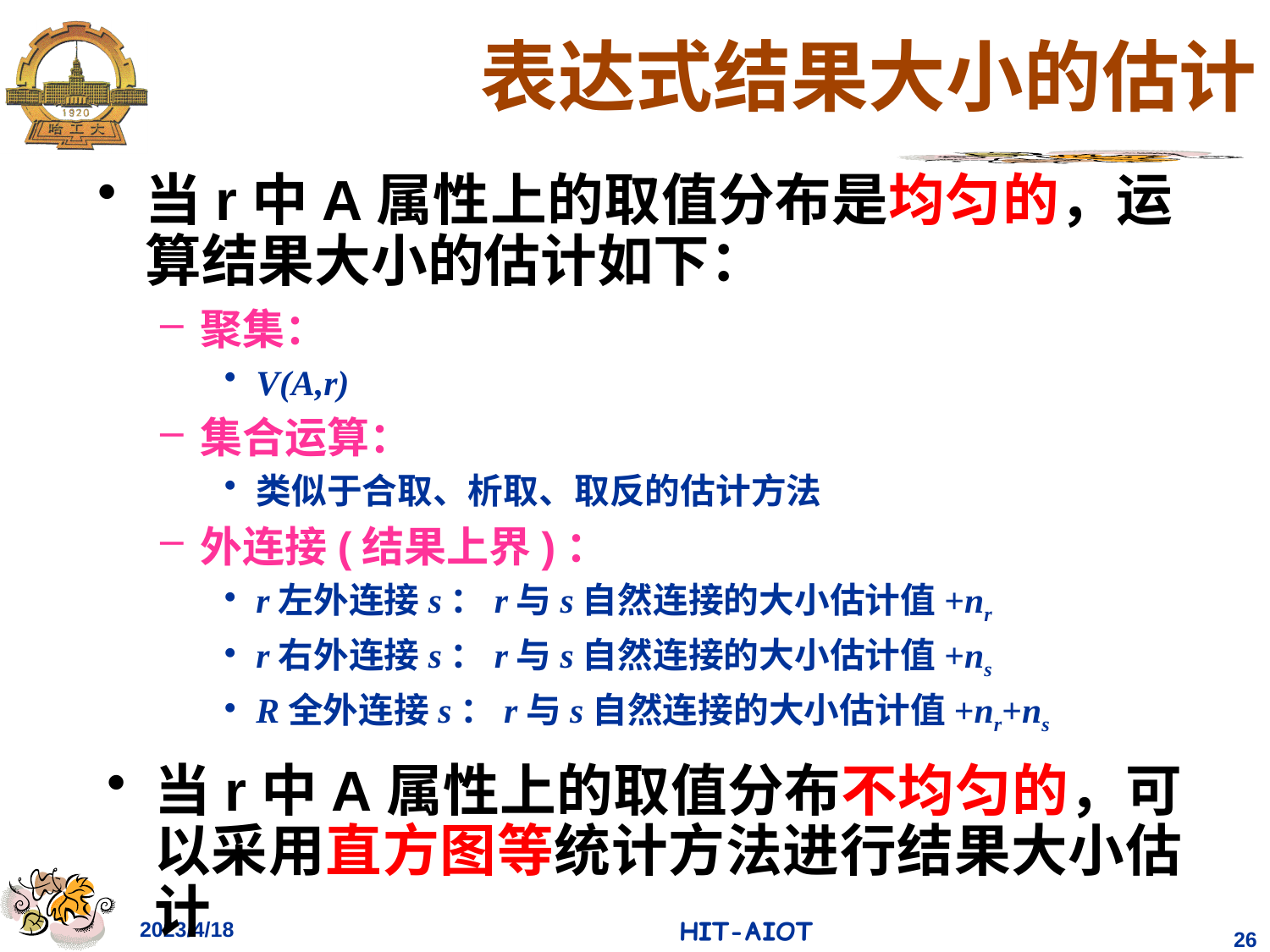

# 表达式结果大小的估计
当r中A属性上的取值分布是均匀的，运算结果大小的估计如下：
聚集：
V(A,r)
集合运算：
类似于合取、析取、取反的估计方法
外连接(结果上界)：
r左外连接s：r与s自然连接的大小估计值+nr
r右外连接s：r与s自然连接的大小估计值+ns
R全外连接s：r与s自然连接的大小估计值+nr+ns

当r中A属性上的取值分布不均匀的，可以采用直方图等统计方法进行结果大小估计
2023/4/18
HIT-AIOT
26